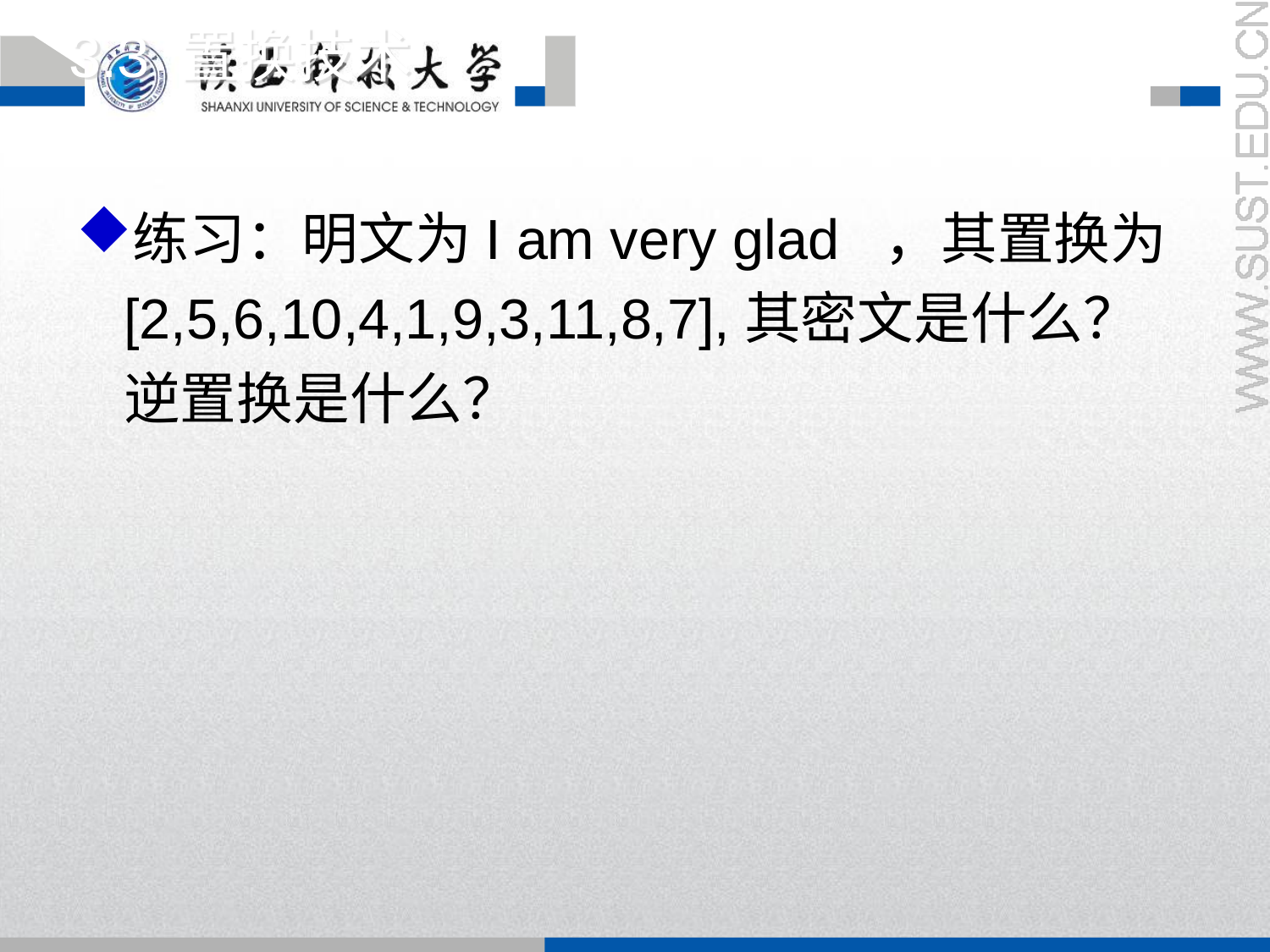

3.3 置换技术
练习：明文为I am very glad  ，其置换为[2,5,6,10,4,1,9,3,11,8,7],其密文是什么？逆置换是什么？